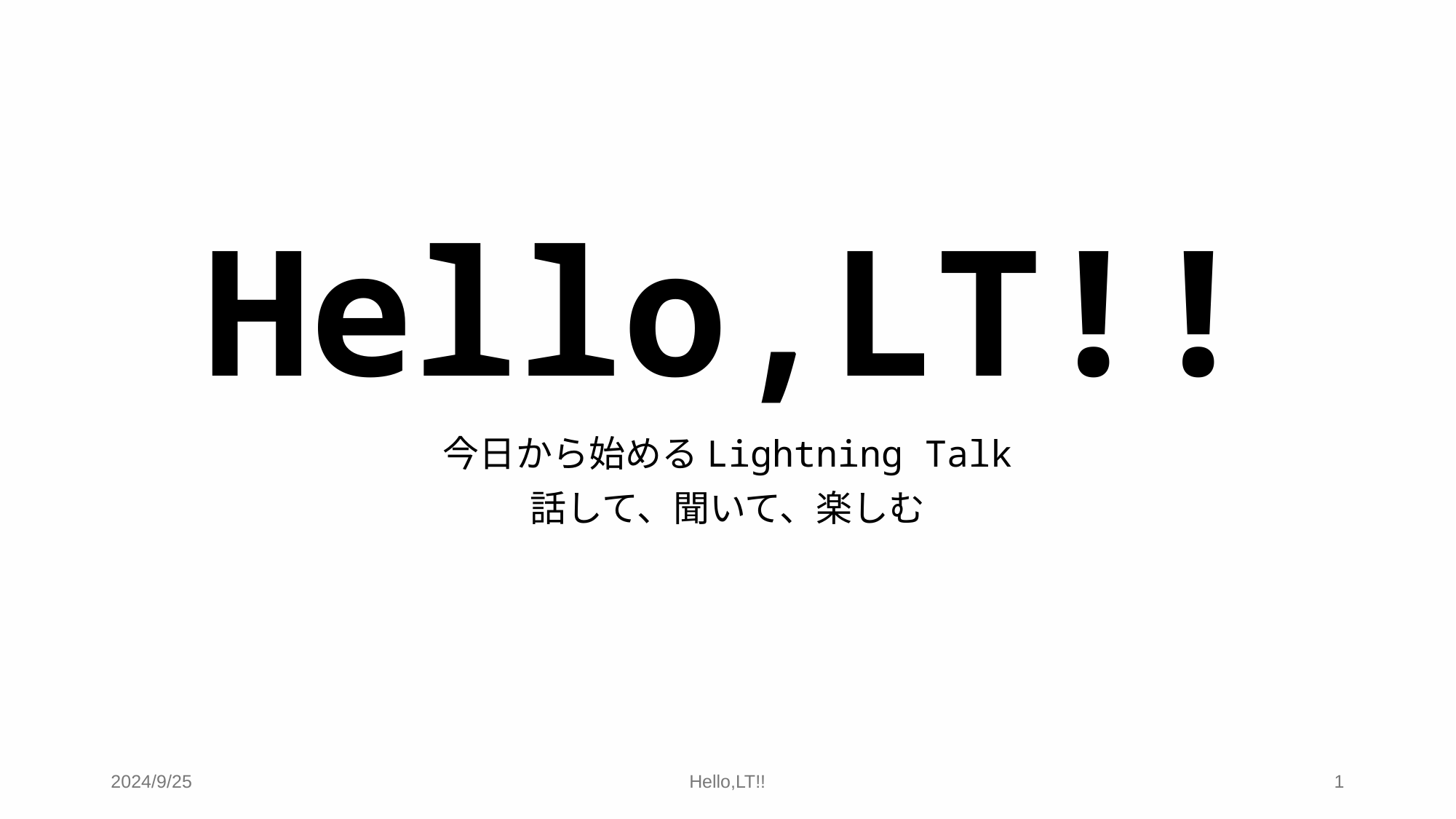

# Hello,LT!!
今日から始めるLightning Talk
話して、聞いて、楽しむ

2024/9/25
Hello,LT!!
1